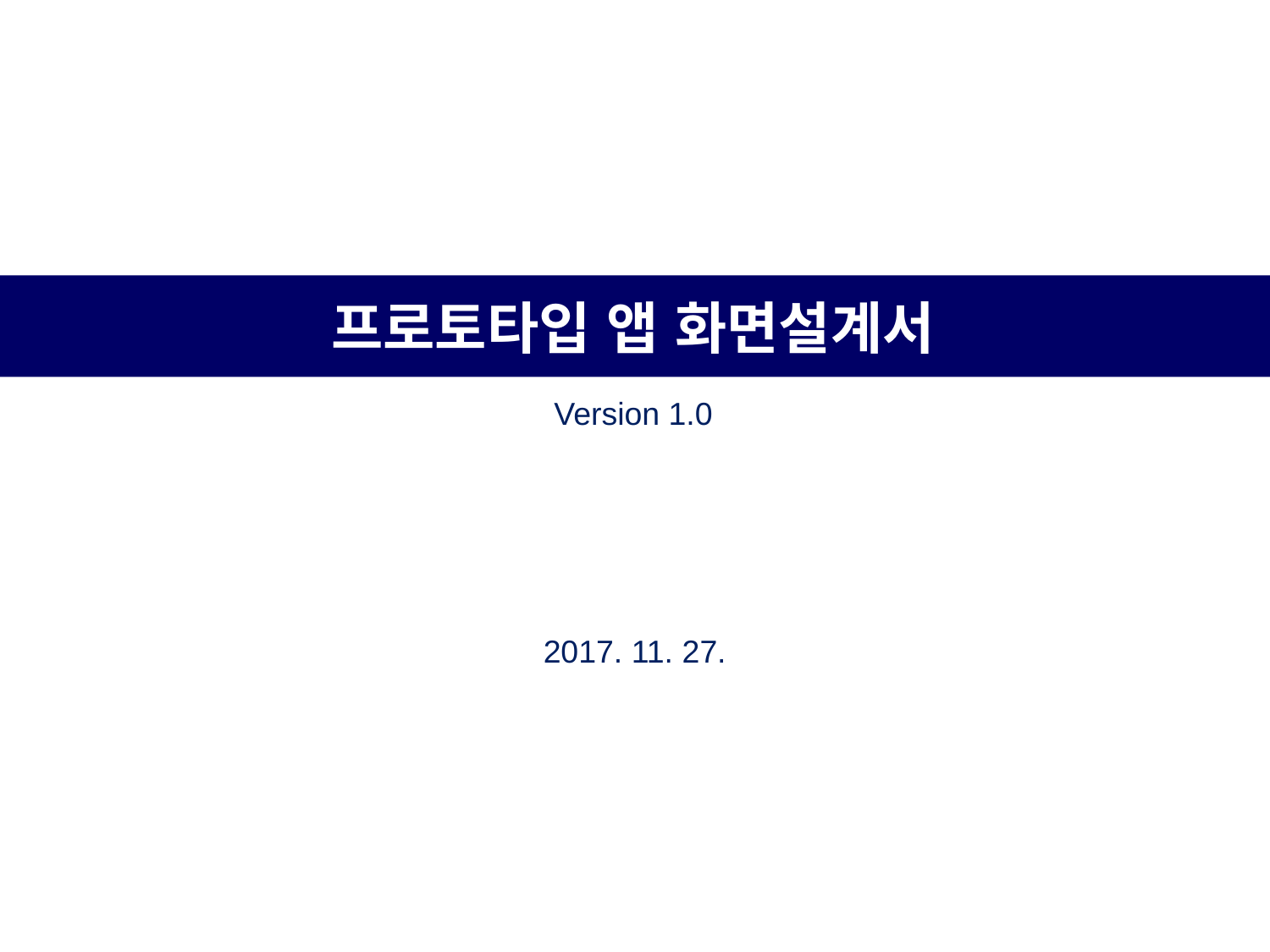

프로토타입 앱 화면설계서

Version 1.0

2017. 11. 27.